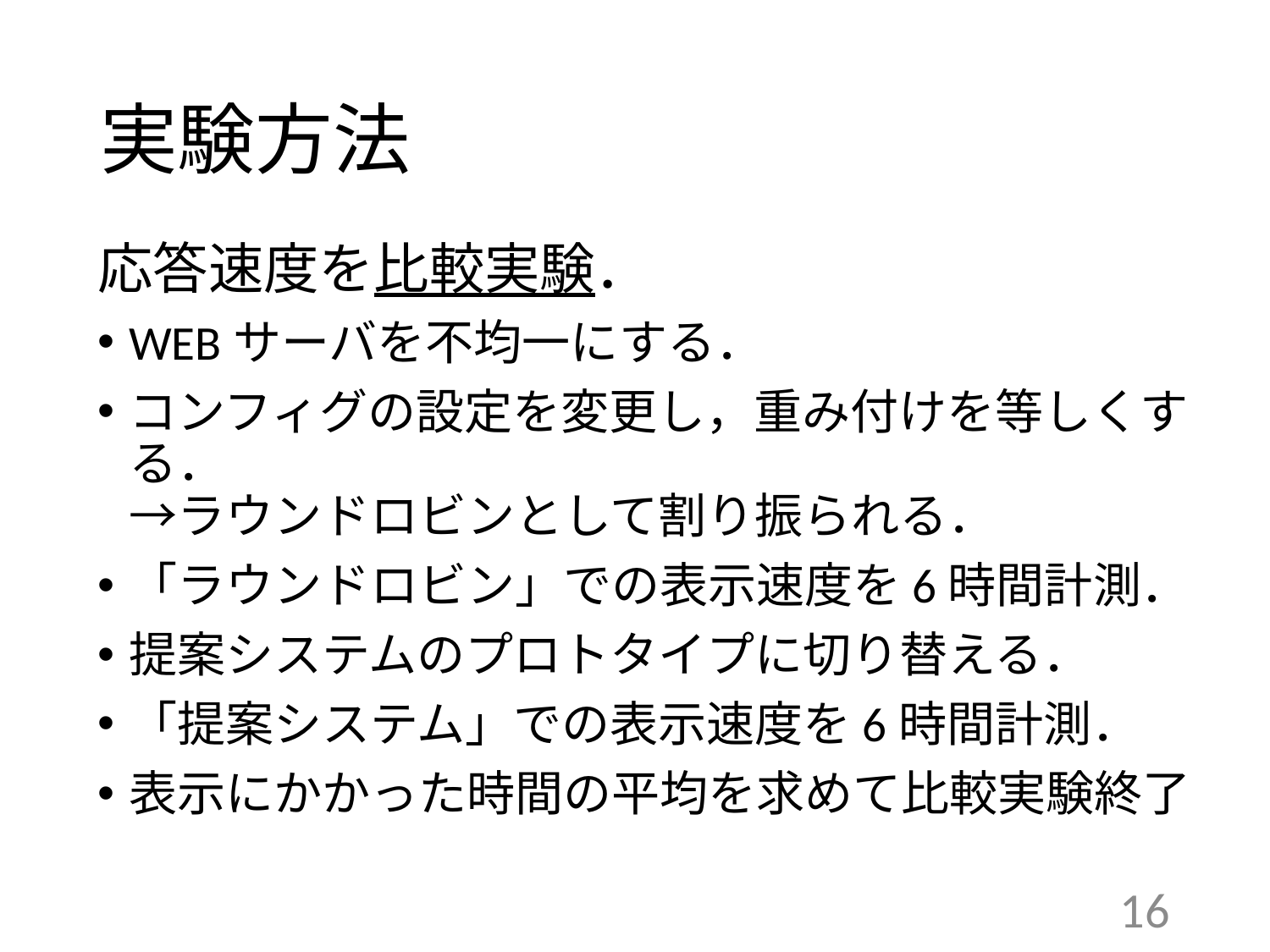

# 実験方法
応答速度を比較実験．
WEBサーバを不均一にする．
コンフィグの設定を変更し，重み付けを等しくする．
→ラウンドロビンとして割り振られる．
「ラウンドロビン」での表示速度を6時間計測．
提案システムのプロトタイプに切り替える．
「提案システム」での表示速度を6時間計測．
表示にかかった時間の平均を求めて比較実験終了

16